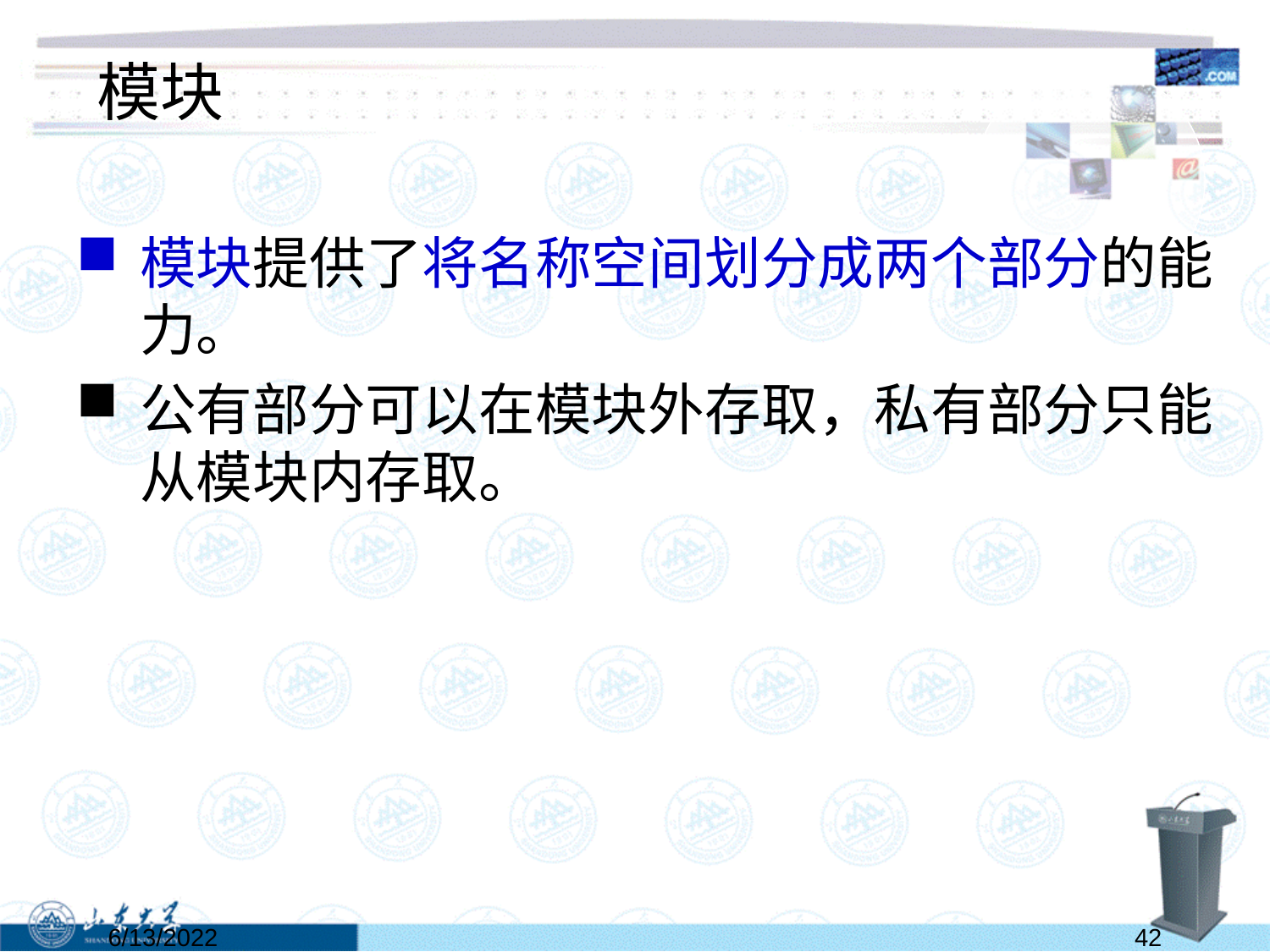

# 模块
模块提供了将名称空间划分成两个部分的能力。
公有部分可以在模块外存取，私有部分只能从模块内存取。
6/13/2022
42